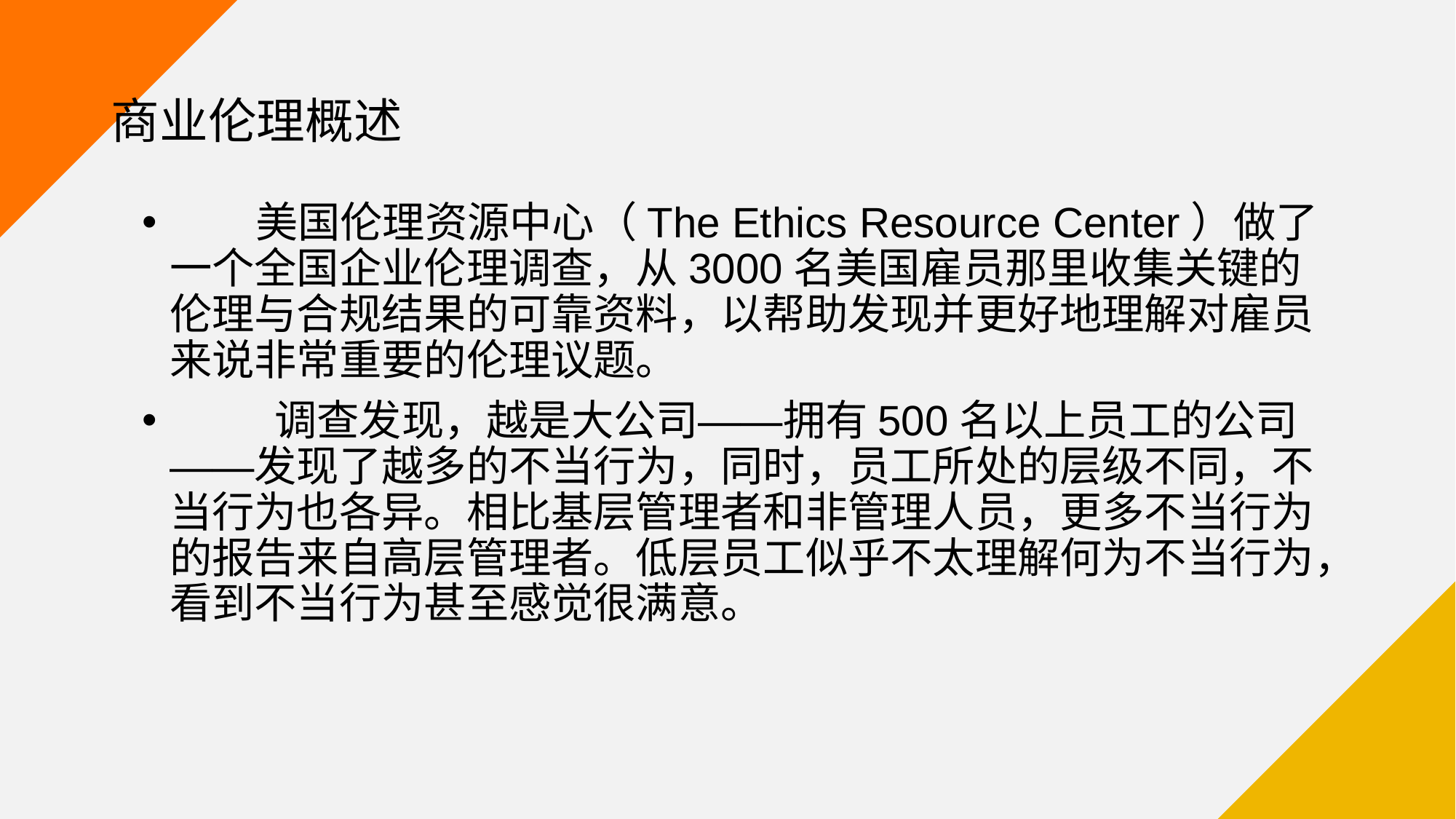

# 商业伦理概述
        美国伦理资源中心（The Ethics Resource Center）做了一个全国企业伦理调查，从3000名美国雇员那里收集关键的伦理与合规结果的可靠资料，以帮助发现并更好地理解对雇员来说非常重要的伦理议题。
        调查发现，越是大公司——拥有500名以上员工的公司——发现了越多的不当行为，同时，员工所处的层级不同，不当行为也各异。相比基层管理者和非管理人员，更多不当行为的报告来自高层管理者。低层员工似乎不太理解何为不当行为，看到不当行为甚至感觉很满意。